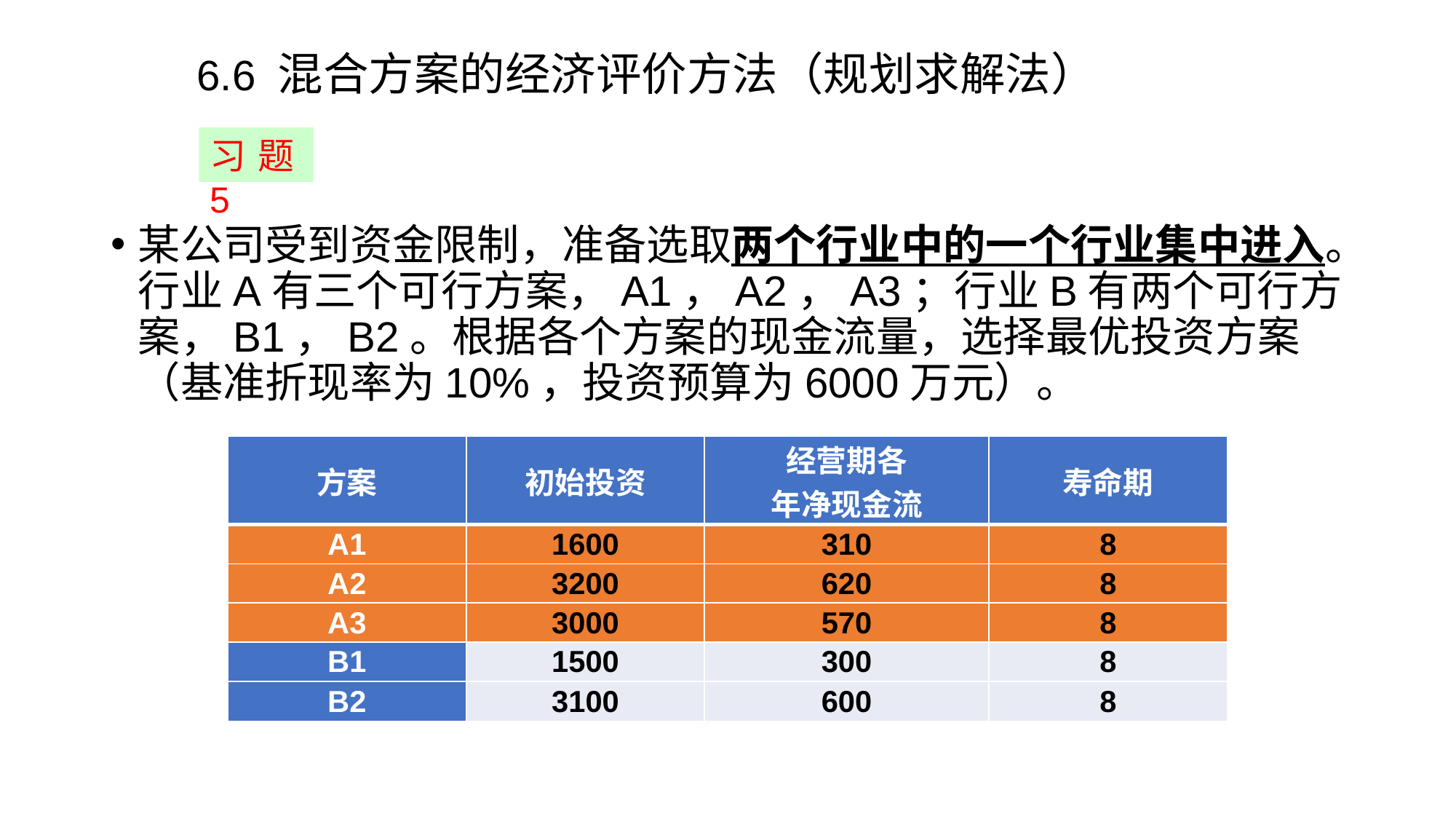

6.6 混合方案的经济评价方法（规划求解法）
习题5
某公司受到资金限制，准备选取两个行业中的一个行业集中进入。行业A有三个可行方案，A1，A2，A3；行业B有两个可行方案，B1，B2。根据各个方案的现金流量，选择最优投资方案（基准折现率为10%，投资预算为6000万元）。

| 方案 | 初始投资 | 经营期各 年净现金流 | 寿命期 |
| --- | --- | --- | --- |
| A1 | 1600 | 310 | 8 |
| A2 | 3200 | 620 | 8 |
| A3 | 3000 | 570 | 8 |
| B1 | 1500 | 300 | 8 |
| B2 | 3100 | 600 | 8 |